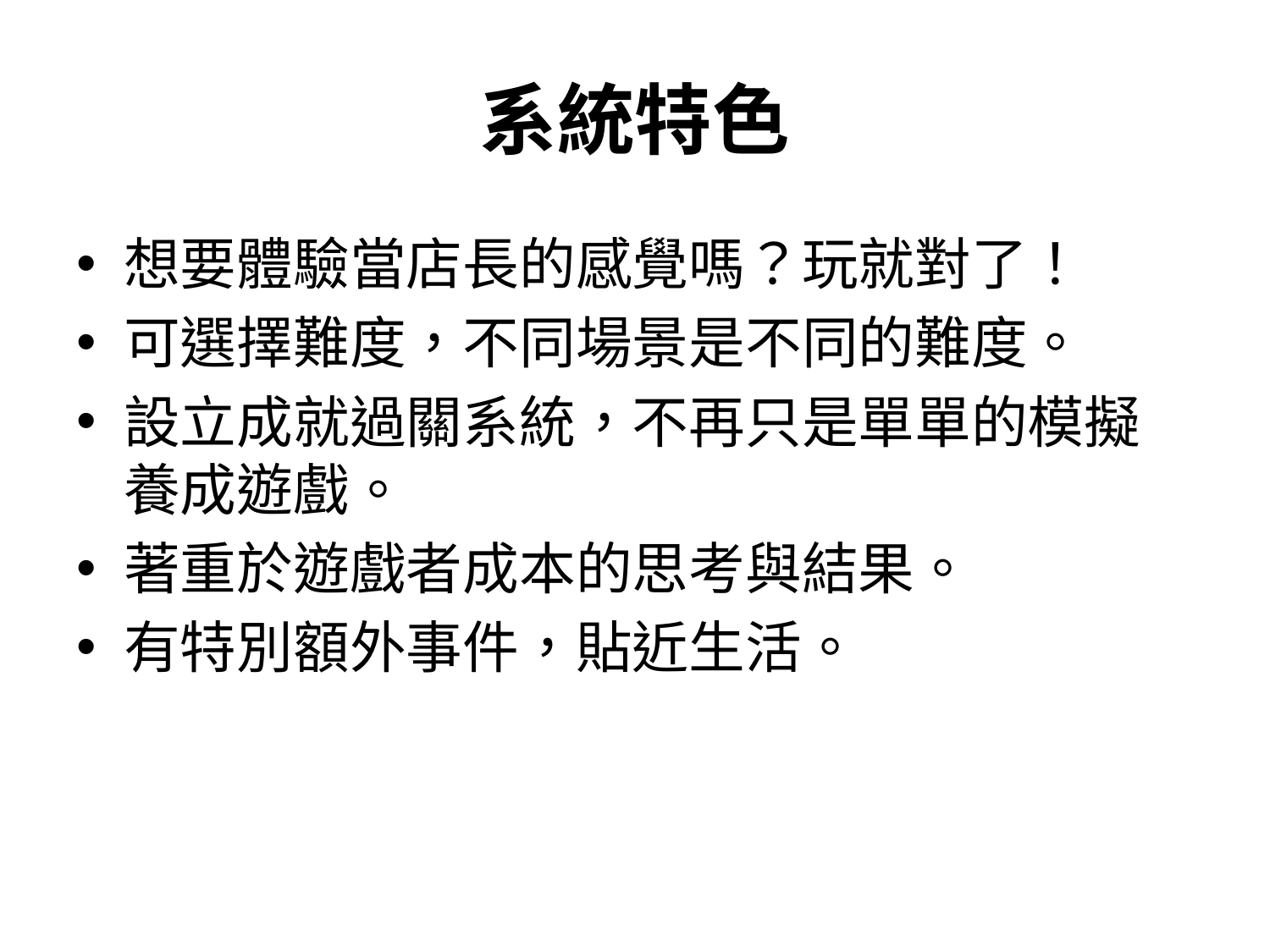

# 系統特色
想要體驗當店長的感覺嗎？玩就對了！
可選擇難度，不同場景是不同的難度。
設立成就過關系統，不再只是單單的模擬養成遊戲。
著重於遊戲者成本的思考與結果。
有特別額外事件，貼近生活。